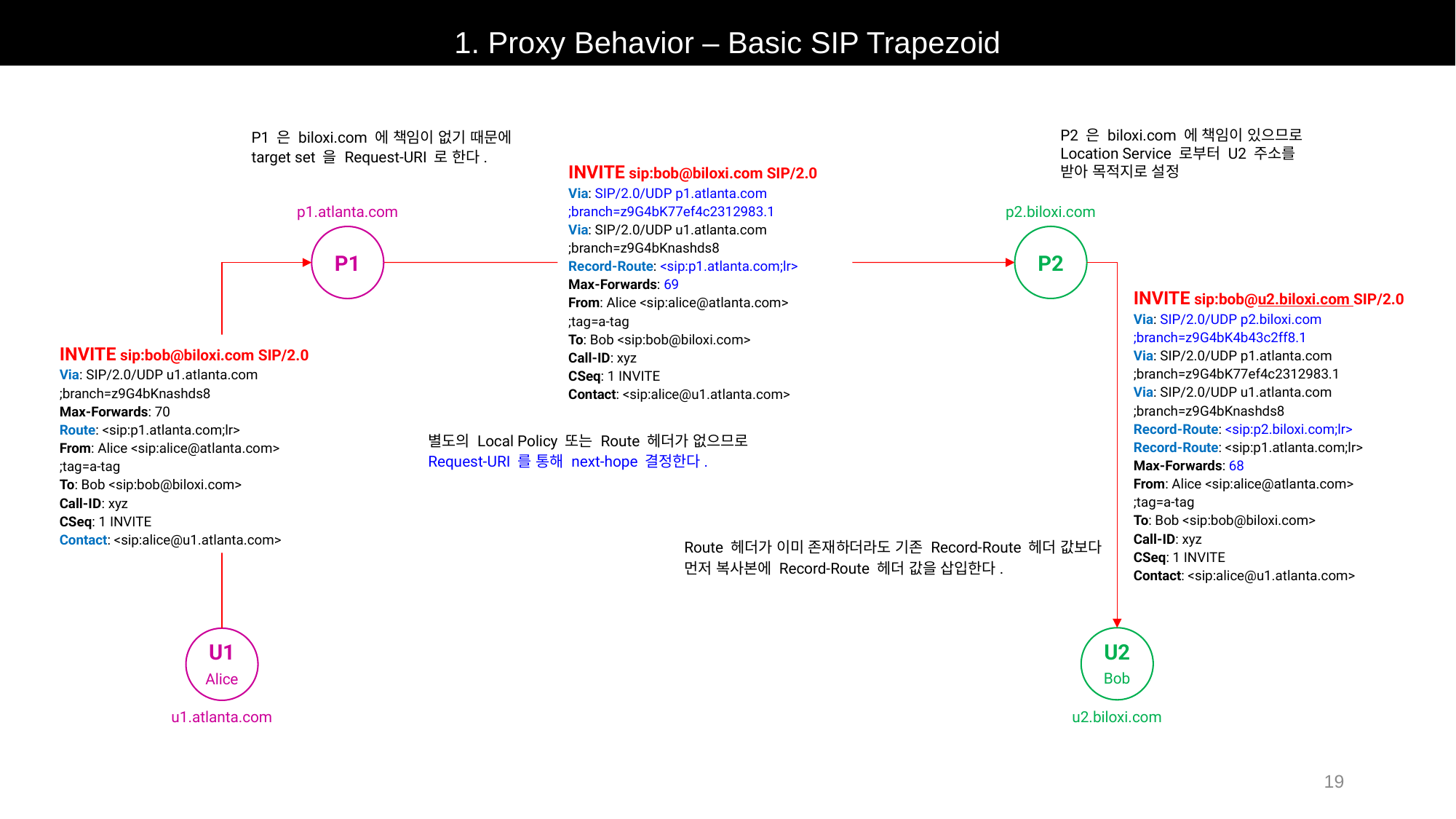

# 1. Proxy Behavior – Basic SIP Trapezoid
P1 은 biloxi.com 에 책임이 없기 때문에
target set 을 Request-URI 로 한다.
P2 은 biloxi.com 에 책임이 있으므로
Location Service 로부터 U2 주소를
받아 목적지로 설정
INVITE sip:bob@biloxi.com SIP/2.0
Via: SIP/2.0/UDP p1.atlanta.com
;branch=z9G4bK77ef4c2312983.1
Via: SIP/2.0/UDP u1.atlanta.com
;branch=z9G4bKnashds8
Record-Route: <sip:p1.atlanta.com;lr>
Max-Forwards: 69
From: Alice <sip:alice@atlanta.com>
;tag=a-tag
To: Bob <sip:bob@biloxi.com>
Call-ID: xyz
CSeq: 1 INVITE
Contact: <sip:alice@u1.atlanta.com>
p1.atlanta.com
p2.biloxi.com
P2
P1
INVITE sip:bob@u2.biloxi.com SIP/2.0
Via: SIP/2.0/UDP p2.biloxi.com
;branch=z9G4bK4b43c2ff8.1
Via: SIP/2.0/UDP p1.atlanta.com
;branch=z9G4bK77ef4c2312983.1
Via: SIP/2.0/UDP u1.atlanta.com
;branch=z9G4bKnashds8
Record-Route: <sip:p2.biloxi.com;lr>
Record-Route: <sip:p1.atlanta.com;lr>
Max-Forwards: 68
From: Alice <sip:alice@atlanta.com>
;tag=a-tag
To: Bob <sip:bob@biloxi.com>
Call-ID: xyz
CSeq: 1 INVITE
Contact: <sip:alice@u1.atlanta.com>
INVITE sip:bob@biloxi.com SIP/2.0
Via: SIP/2.0/UDP u1.atlanta.com
;branch=z9G4bKnashds8
Max-Forwards: 70
Route: <sip:p1.atlanta.com;lr>
From: Alice <sip:alice@atlanta.com>
;tag=a-tag
To: Bob <sip:bob@biloxi.com>
Call-ID: xyz
CSeq: 1 INVITE
Contact: <sip:alice@u1.atlanta.com>
별도의 Local Policy 또는 Route 헤더가 없으므로
Request-URI 를 통해 next-hope 결정한다.
Route 헤더가 이미 존재하더라도 기존 Record-Route 헤더 값보다
먼저 복사본에 Record-Route 헤더 값을 삽입한다.
U2

Bob
U1

Alice
u1.atlanta.com
u2.biloxi.com
19